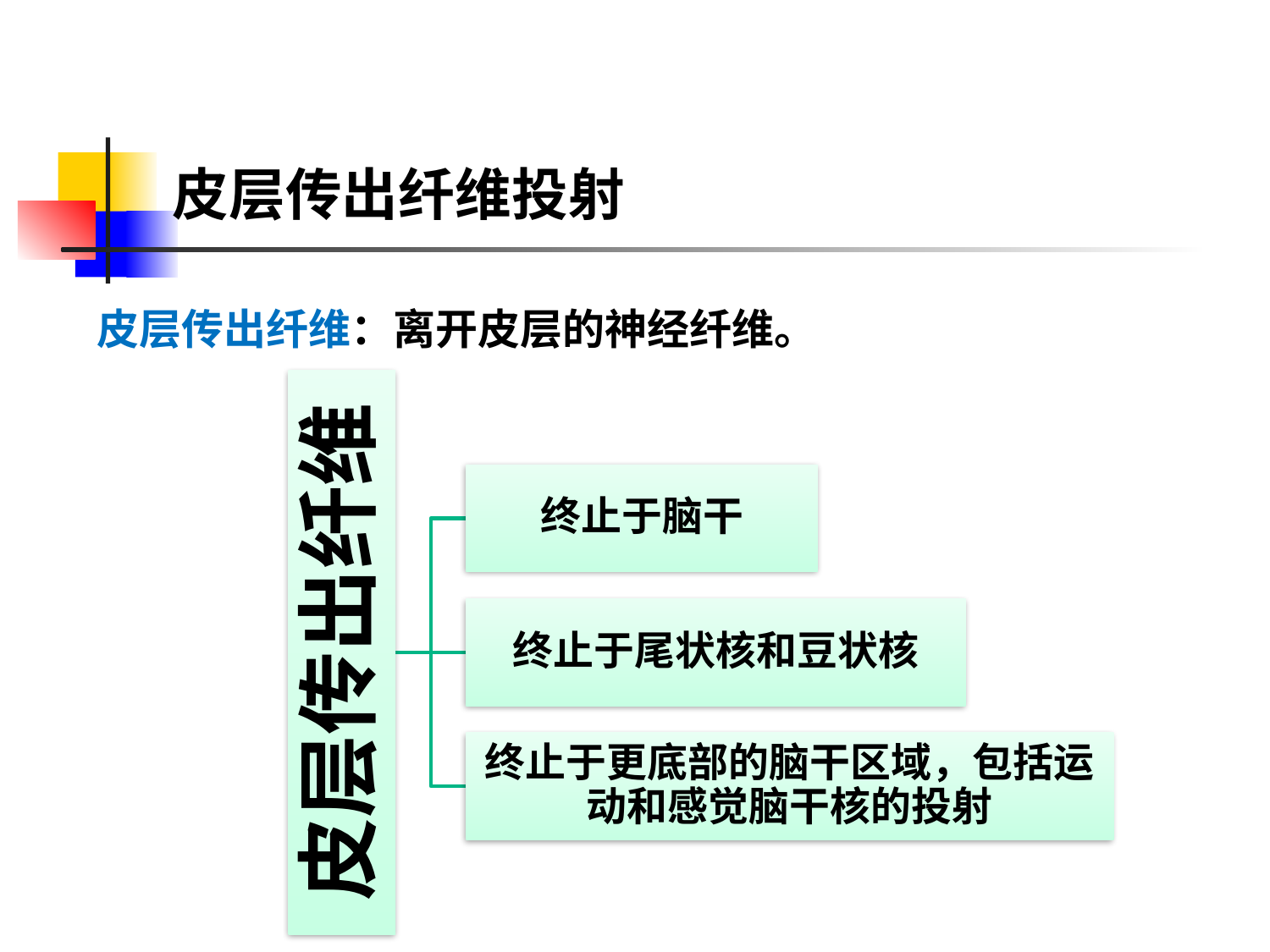

# 皮层传出纤维投射
皮层传出纤维：离开皮层的神经纤维。

皮层传出纤维
终止于脑干
终止于尾状核和豆状核
终止于更底部的脑干区域，包括运动和感觉脑干核的投射